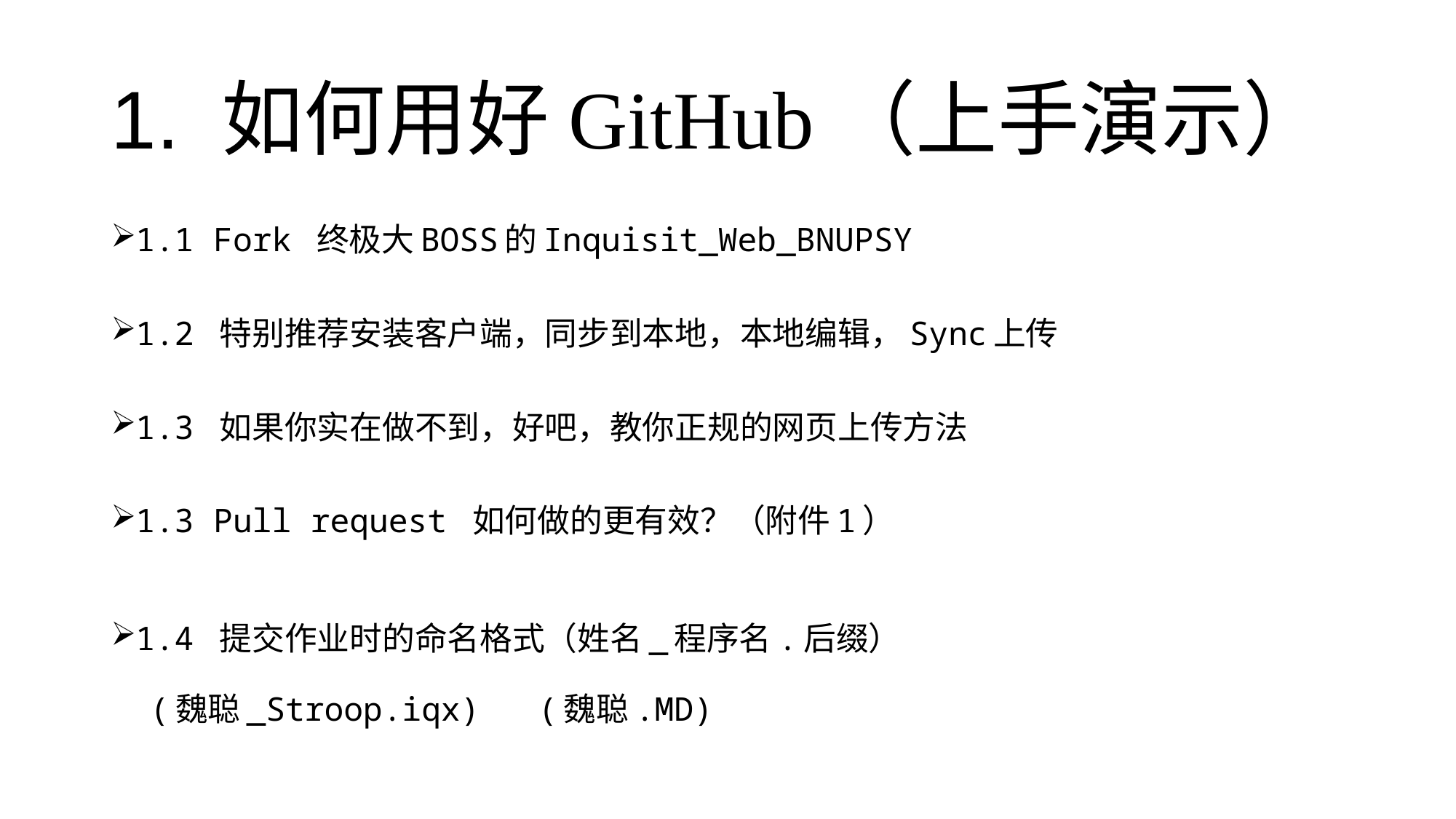

# 1. 如何用好GitHub（上手演示）
1.1 Fork 终极大BOSS的Inquisit_Web_BNUPSY

1.2 特别推荐安装客户端，同步到本地，本地编辑，Sync上传

1.3 如果你实在做不到，好吧，教你正规的网页上传方法

1.3 Pull request 如何做的更有效？（附件1）

1.4 提交作业时的命名格式（姓名_程序名.后缀）
  (魏聪_Stroop.iqx)   (魏聪.MD)